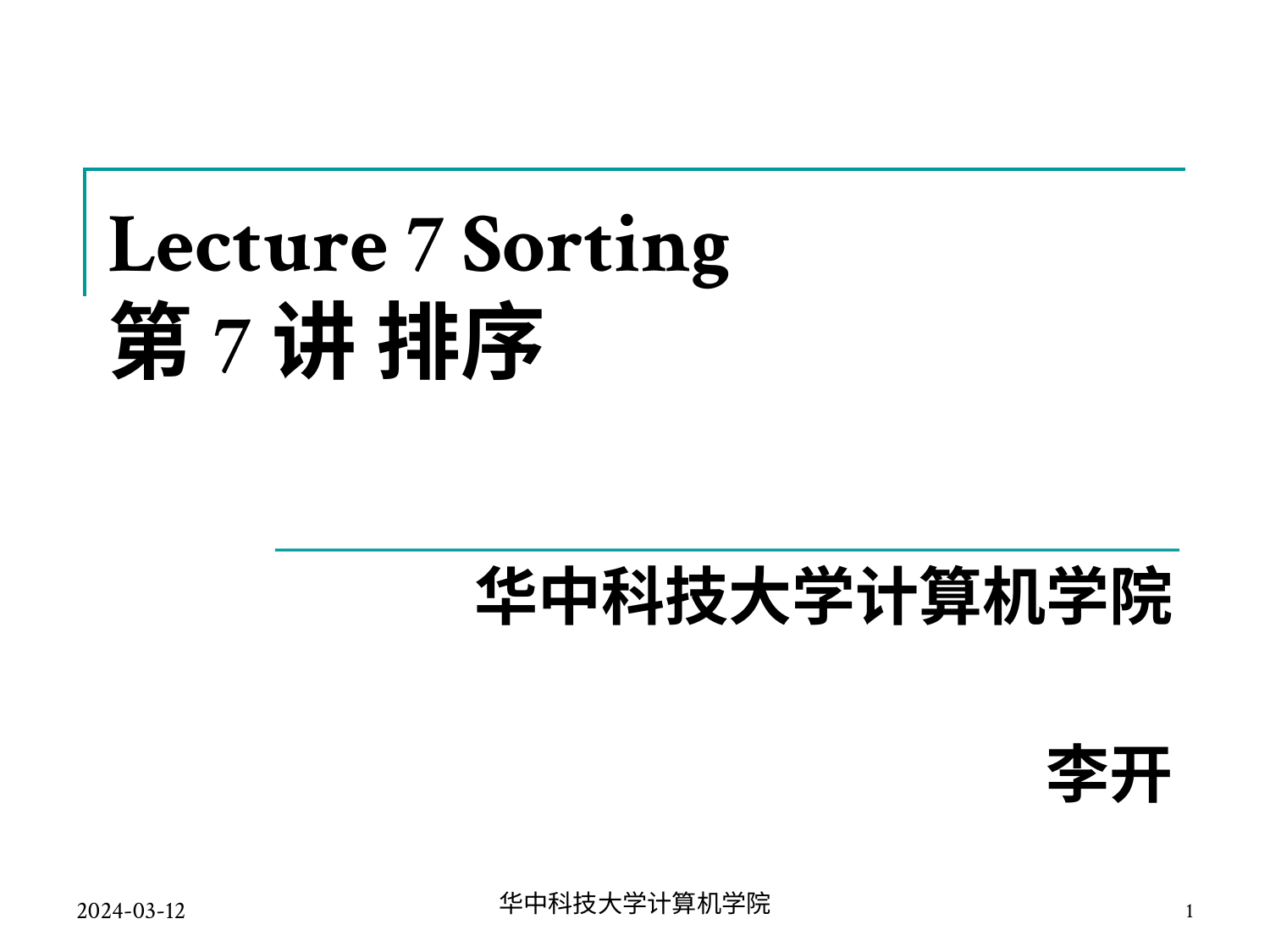

# Lecture 7 Sorting 第7讲 排序
华中科技大学计算机学院

李开
2024-03-12
华中科技大学计算机学院
1